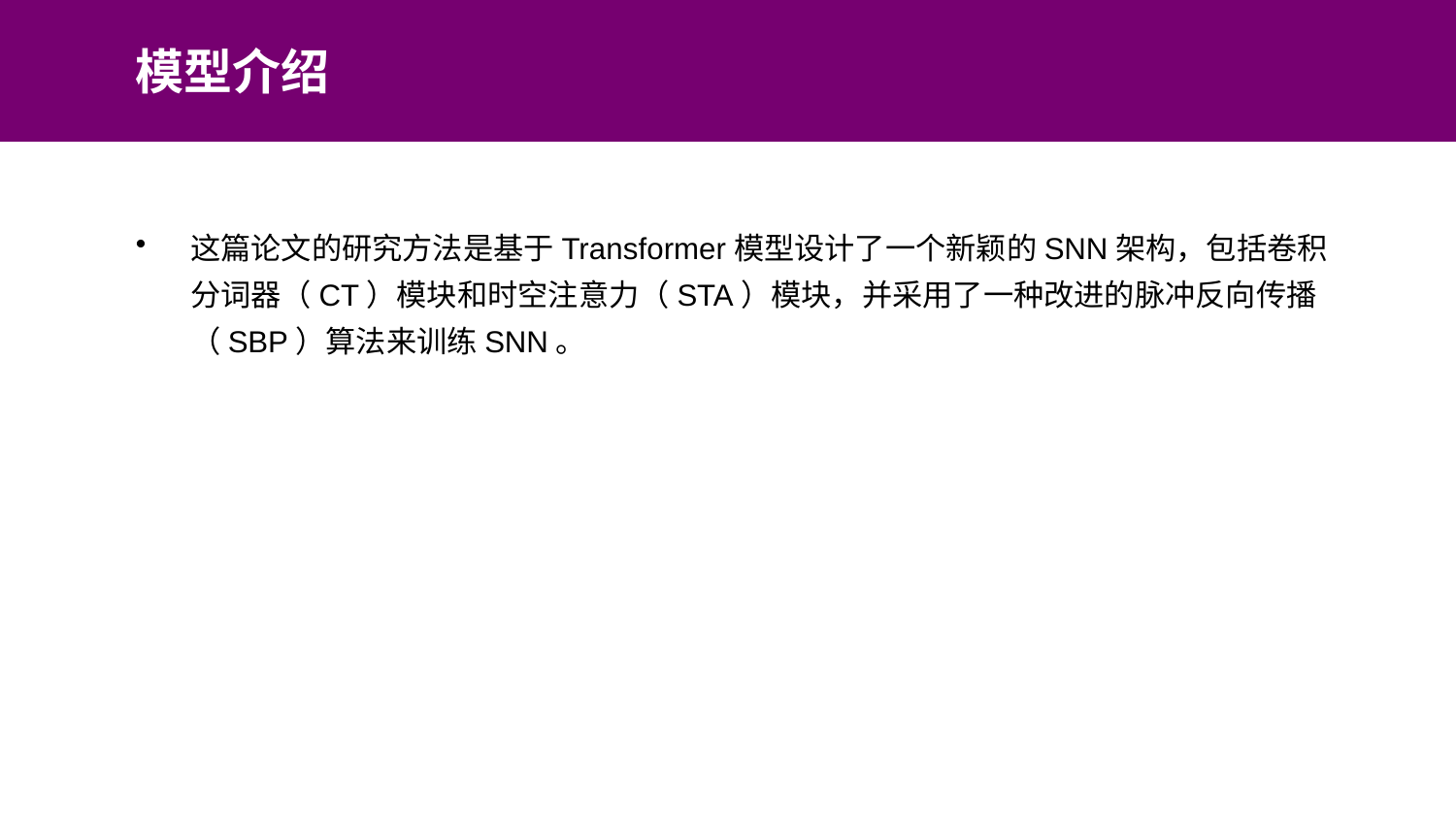

模型介绍
这篇论文的研究方法是基于Transformer模型设计了一个新颖的SNN架构，包括卷积分词器（CT）模块和时空注意力（STA）模块，并采用了一种改进的脉冲反向传播（SBP）算法来训练SNN。